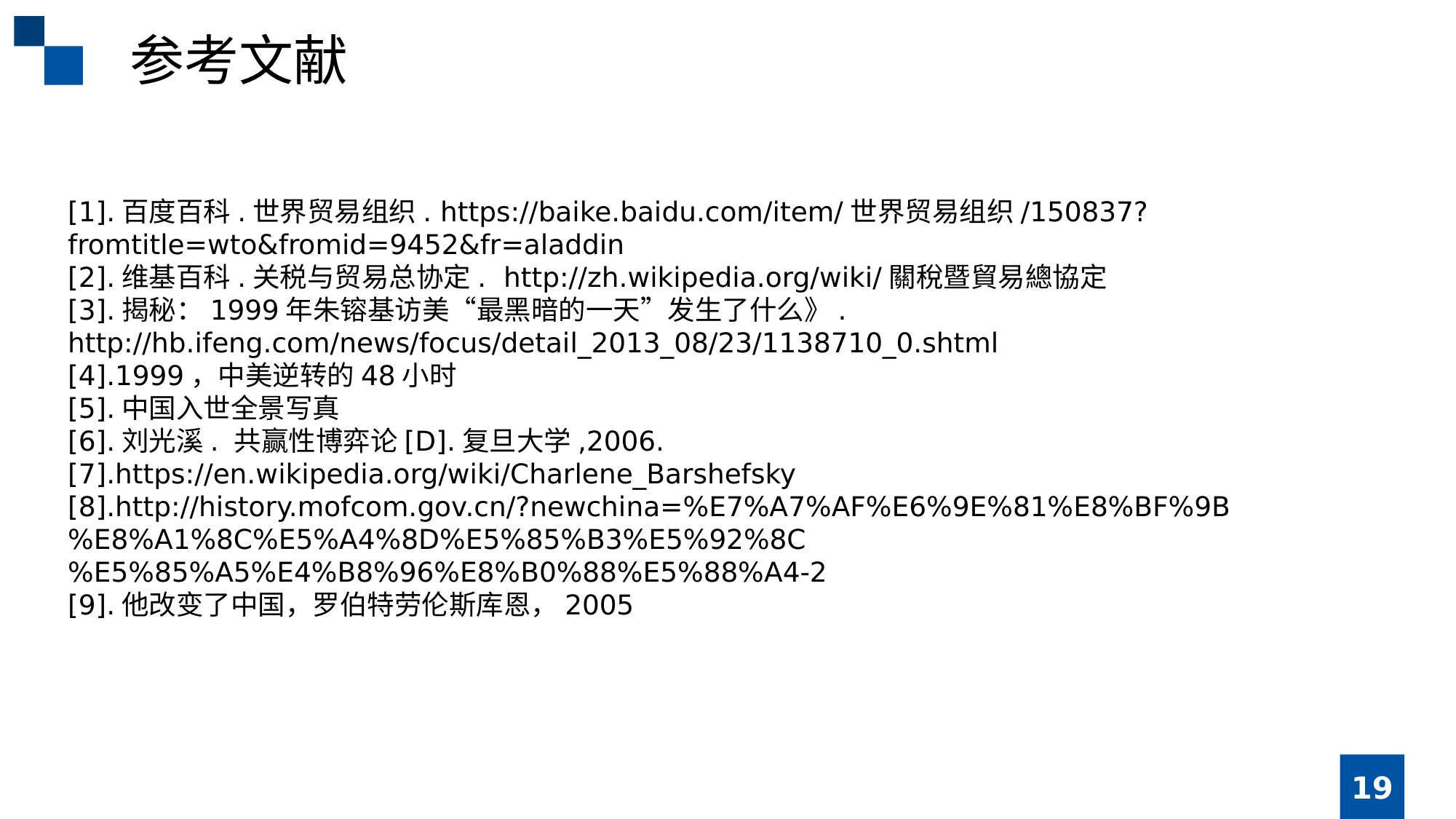

参考文献
[1].百度百科.世界贸易组织. https://baike.baidu.com/item/世界贸易组织/150837?fromtitle=wto&fromid=9452&fr=aladdin
[2].维基百科.关税与贸易总协定.  http://zh.wikipedia.org/wiki/關稅暨貿易總協定
[3].揭秘：1999年朱镕基访美“最黑暗的一天”发生了什么》.
http://hb.ifeng.com/news/focus/detail_2013_08/23/1138710_0.shtml
[4].1999，中美逆转的48小时
[5].中国入世全景写真
[6].刘光溪. 共赢性博弈论[D].复旦大学,2006.
[7].https://en.wikipedia.org/wiki/Charlene_Barshefsky
[8].http://history.mofcom.gov.cn/?newchina=%E7%A7%AF%E6%9E%81%E8%BF%9B%E8%A1%8C%E5%A4%8D%E5%85%B3%E5%92%8C%E5%85%A5%E4%B8%96%E8%B0%88%E5%88%A4-2
[9].他改变了中国，罗伯特劳伦斯库恩，2005
19